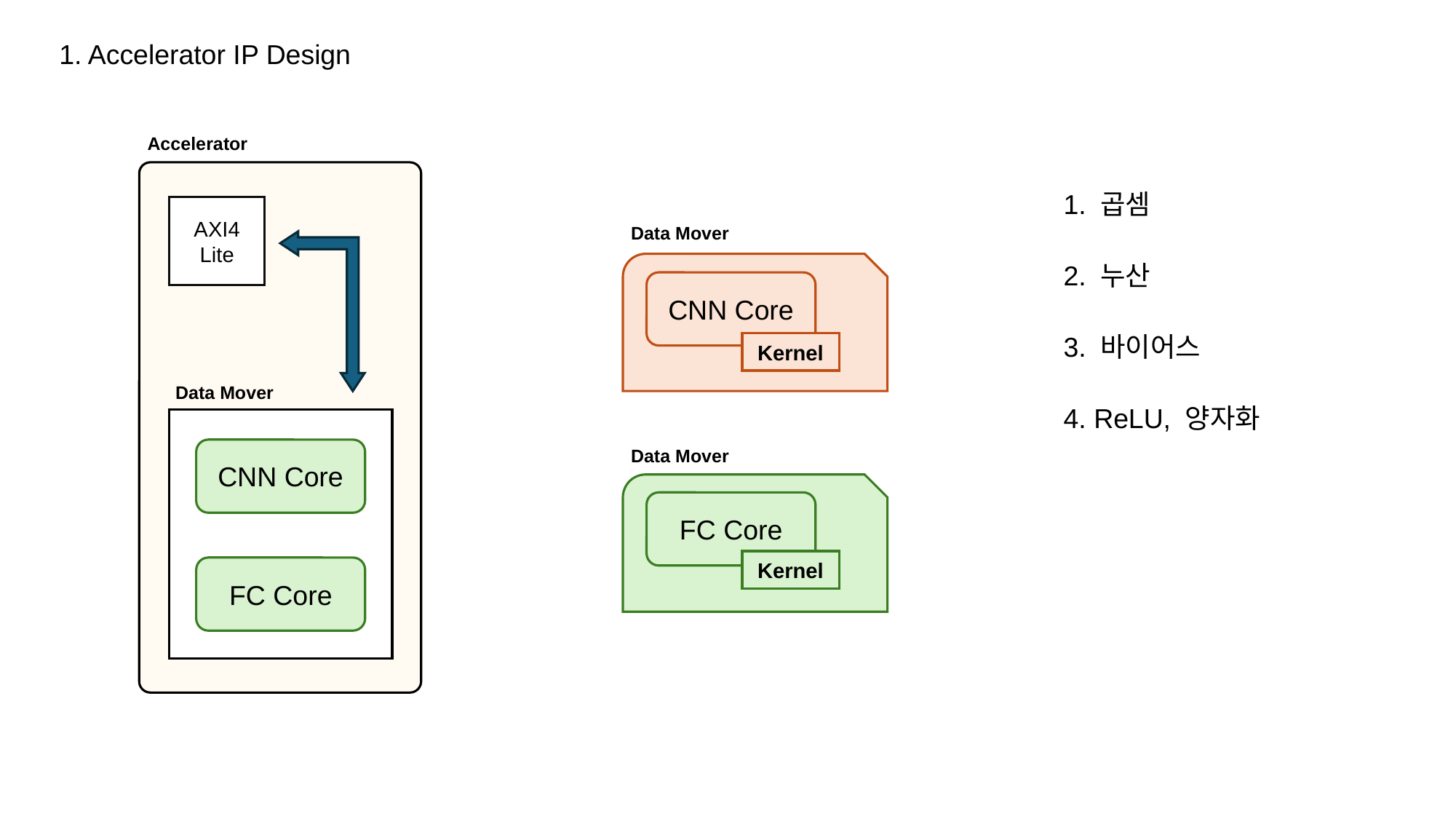

1. Accelerator IP Design
Accelerator

AXI4
Lite
Data Mover

CNN Core
FC Core

1. 곱셈
Data Mover

CNN Core
Kernel
2. 누산
3. 바이어스
4. ReLU, 양자화
Data Mover

FC Core
Kernel